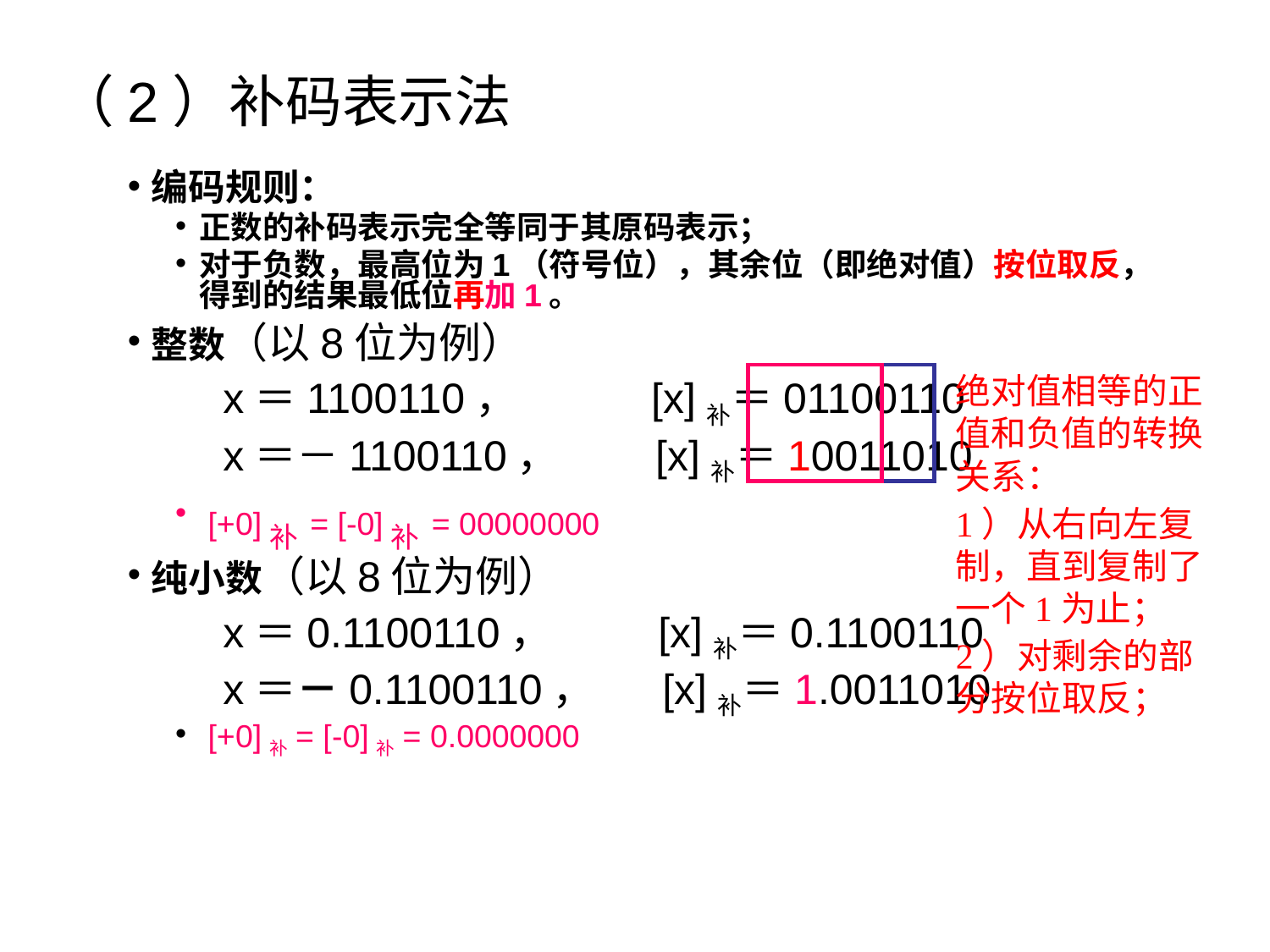

# （2）补码表示法
编码规则：
正数的补码表示完全等同于其原码表示；
对于负数，最高位为1（符号位），其余位（即绝对值）按位取反，得到的结果最低位再加1。
整数（以8位为例）
x＝1100110，             [x]补＝01100110
x＝－1100110，         [x]补＝10011010
 [+0]补= [-0]补= 00000000
纯小数（以8位为例）
x＝0.1100110，          [x]补＝0.1100110
x＝－0.1100110，      [x]补＝1.0011010
 [+0]补= [-0]补= 0.0000000
绝对值相等的正值和负值的转换关系：
1）从右向左复制，直到复制了一个1为止；
2）对剩余的部分按位取反；